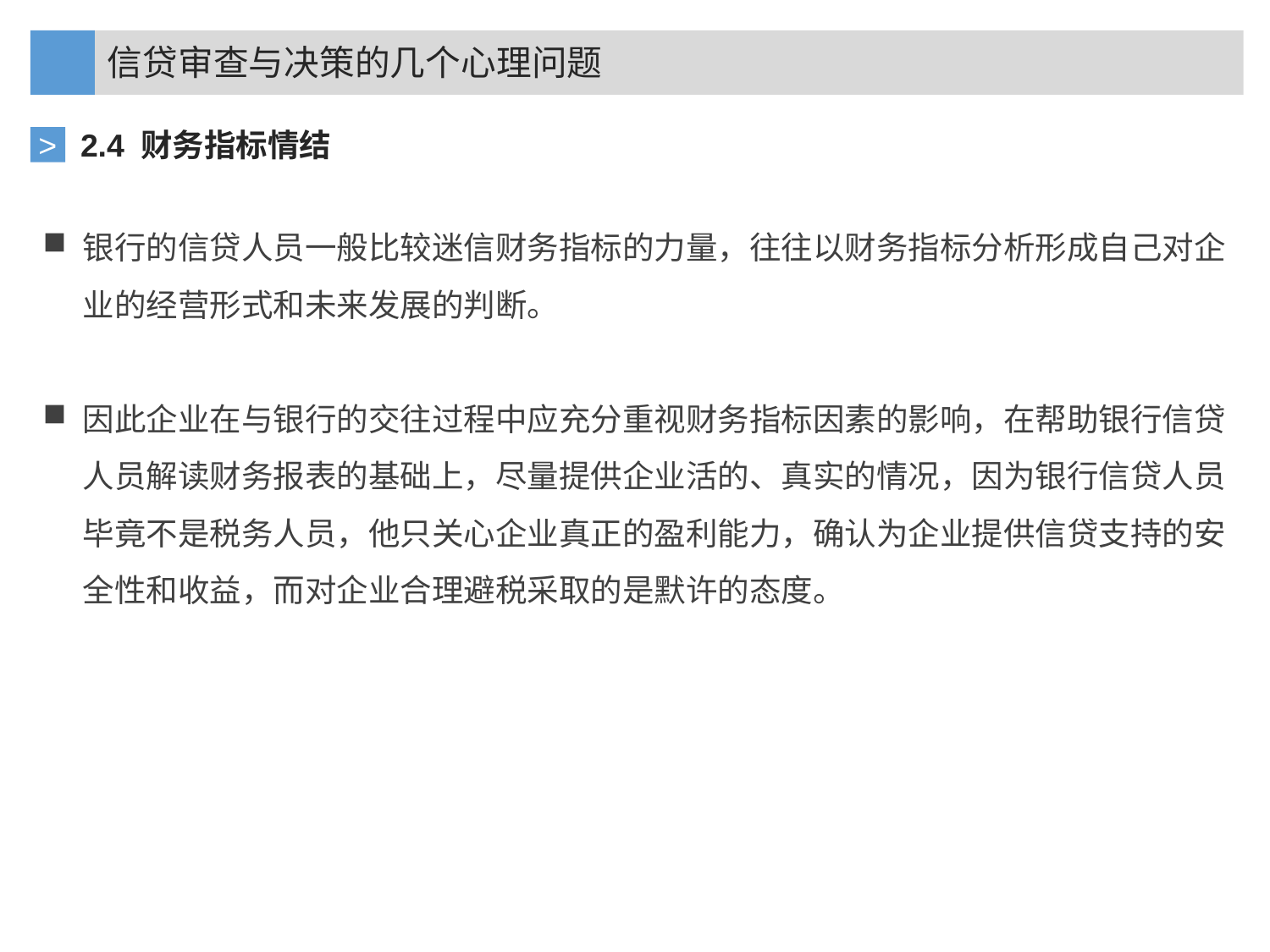

信贷审查与决策的几个心理问题
2.4 财务指标情结
>
银行的信贷人员一般比较迷信财务指标的力量，往往以财务指标分析形成自己对企业的经营形式和未来发展的判断。

因此企业在与银行的交往过程中应充分重视财务指标因素的影响，在帮助银行信贷人员解读财务报表的基础上，尽量提供企业活的、真实的情况，因为银行信贷人员毕竟不是税务人员，他只关心企业真正的盈利能力，确认为企业提供信贷支持的安全性和收益，而对企业合理避税采取的是默许的态度。